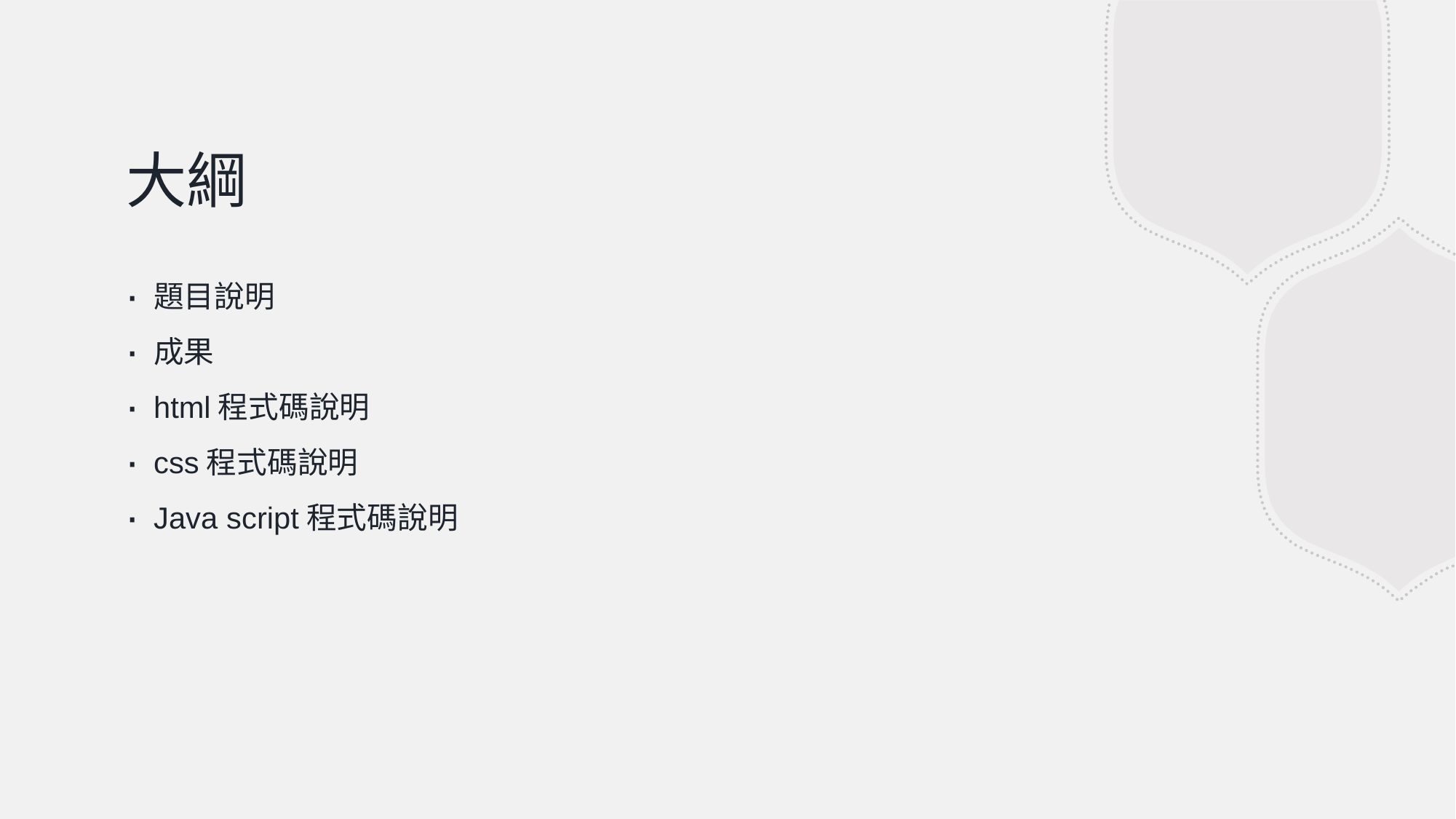

# 大綱
題目說明
成果
html程式碼說明
css程式碼說明
Java script程式碼說明